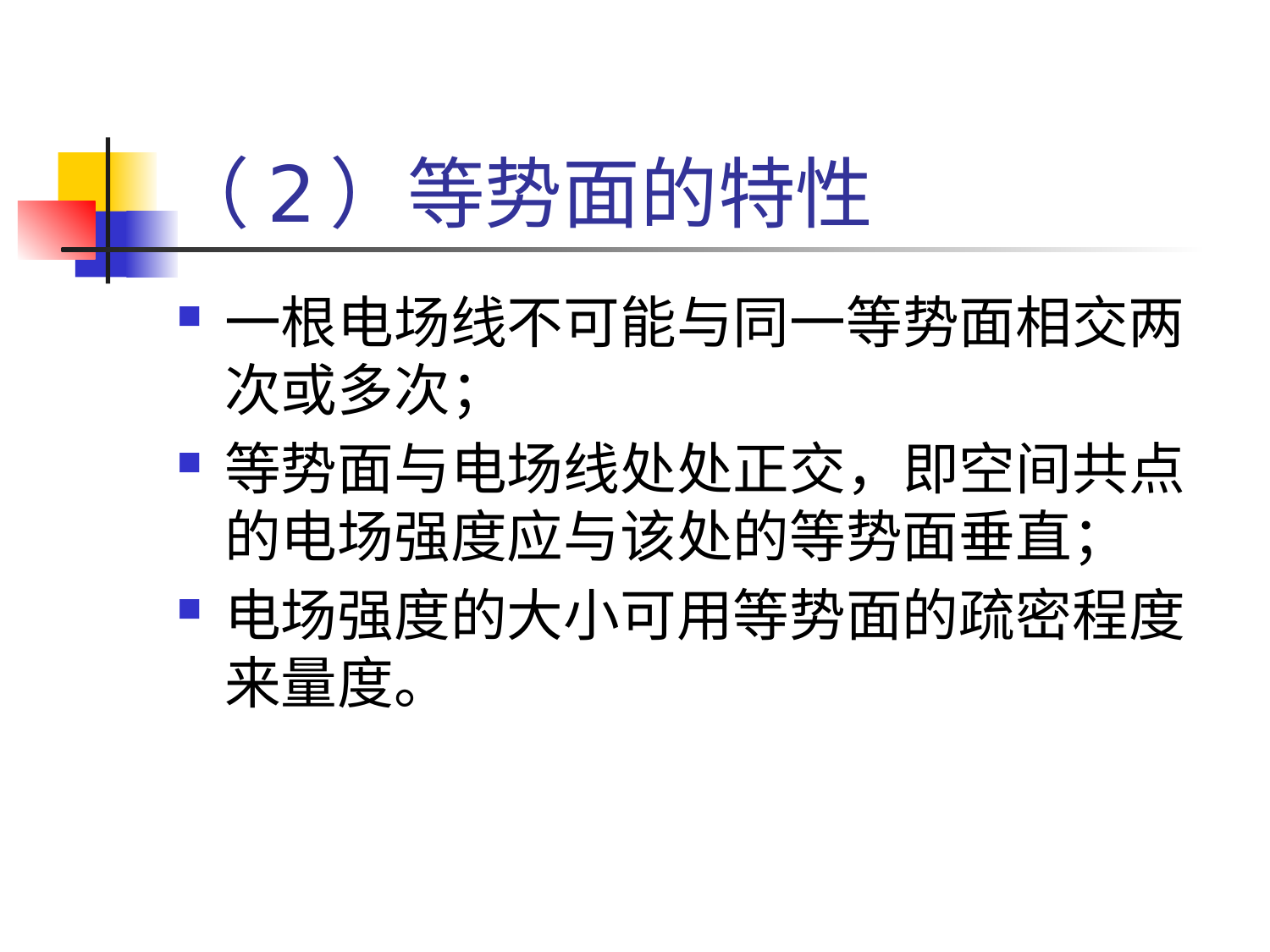

# （2）等势面的特性
一根电场线不可能与同一等势面相交两次或多次；
等势面与电场线处处正交，即空间共点的电场强度应与该处的等势面垂直；
电场强度的大小可用等势面的疏密程度来量度。